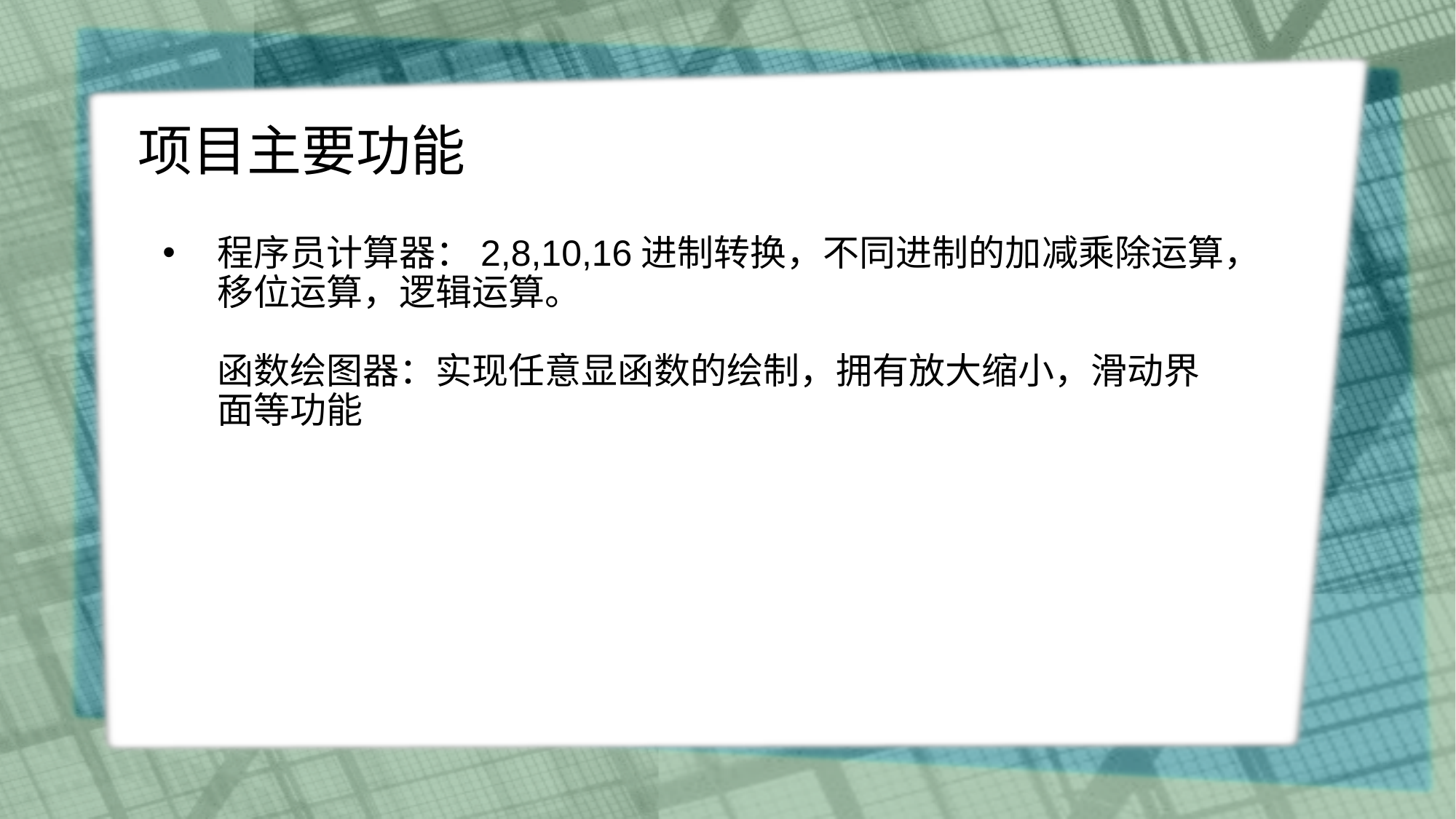

项目主要功能
# 程序员计算器：2,8,10,16进制转换，不同进制的加减乘除运算，移位运算，逻辑运算。 函数绘图器：实现任意显函数的绘制，拥有放大缩小，滑动界面等功能